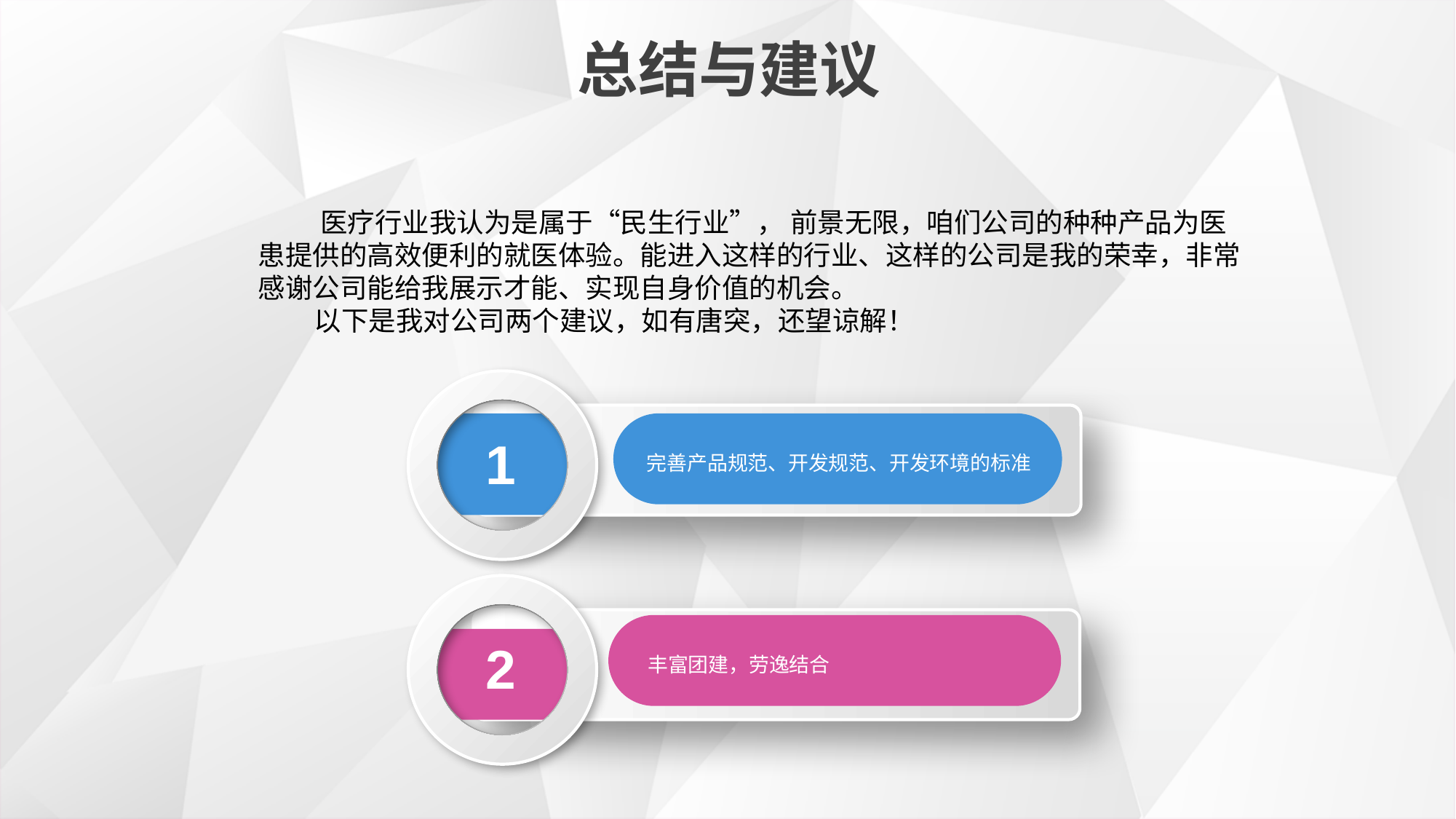

总结与建议
         医疗行业我认为是属于“民生行业”， 前景无限，咱们公司的种种产品为医患提供的高效便利的就医体验。能进入这样的行业、这样的公司是我的荣幸，非常感谢公司能给我展示才能、实现自身价值的机会。
        以下是我对公司两个建议，如有唐突，还望谅解！

1
完善产品规范、开发规范、开发环境的标准

2
丰富团建，劳逸结合